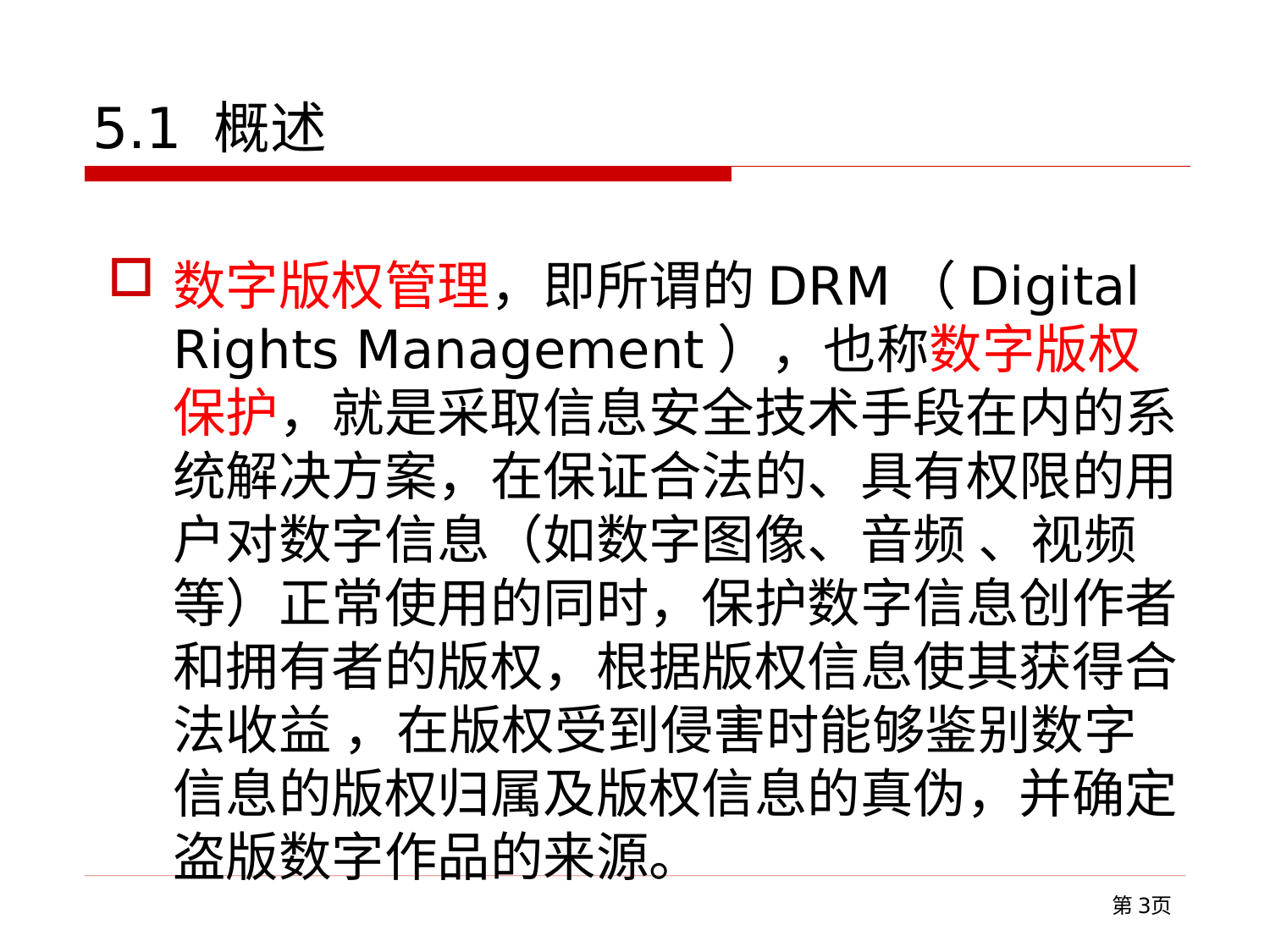

# 5.1 概述
数字版权管理，即所谓的DRM（Digital Rights Management），也称数字版权保护，就是采取信息安全技术手段在内的系统解决方案，在保证合法的、具有权限的用户对数字信息（如数字图像、音频 、视频等）正常使用的同时，保护数字信息创作者和拥有者的版权，根据版权信息使其获得合法收益 ，在版权受到侵害时能够鉴别数字信息的版权归属及版权信息的真伪，并确定盗版数字作品的来源。

3